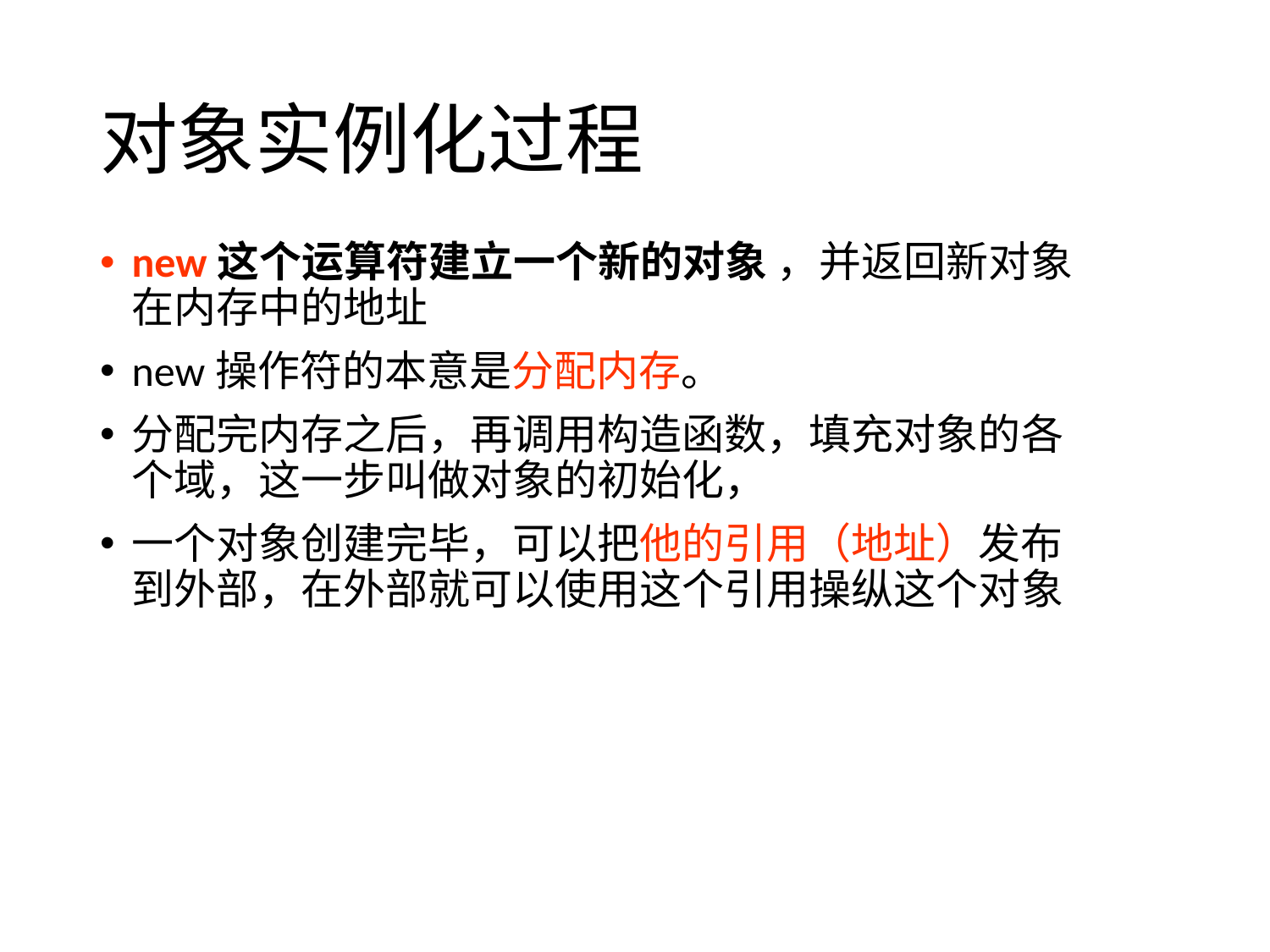

# 对象实例化过程
new这个运算符建立一个新的对象 ，并返回新对象在内存中的地址
new操作符的本意是分配内存。
分配完内存之后，再调用构造函数，填充对象的各个域，这一步叫做对象的初始化，
一个对象创建完毕，可以把他的引用（地址）发布到外部，在外部就可以使用这个引用操纵这个对象